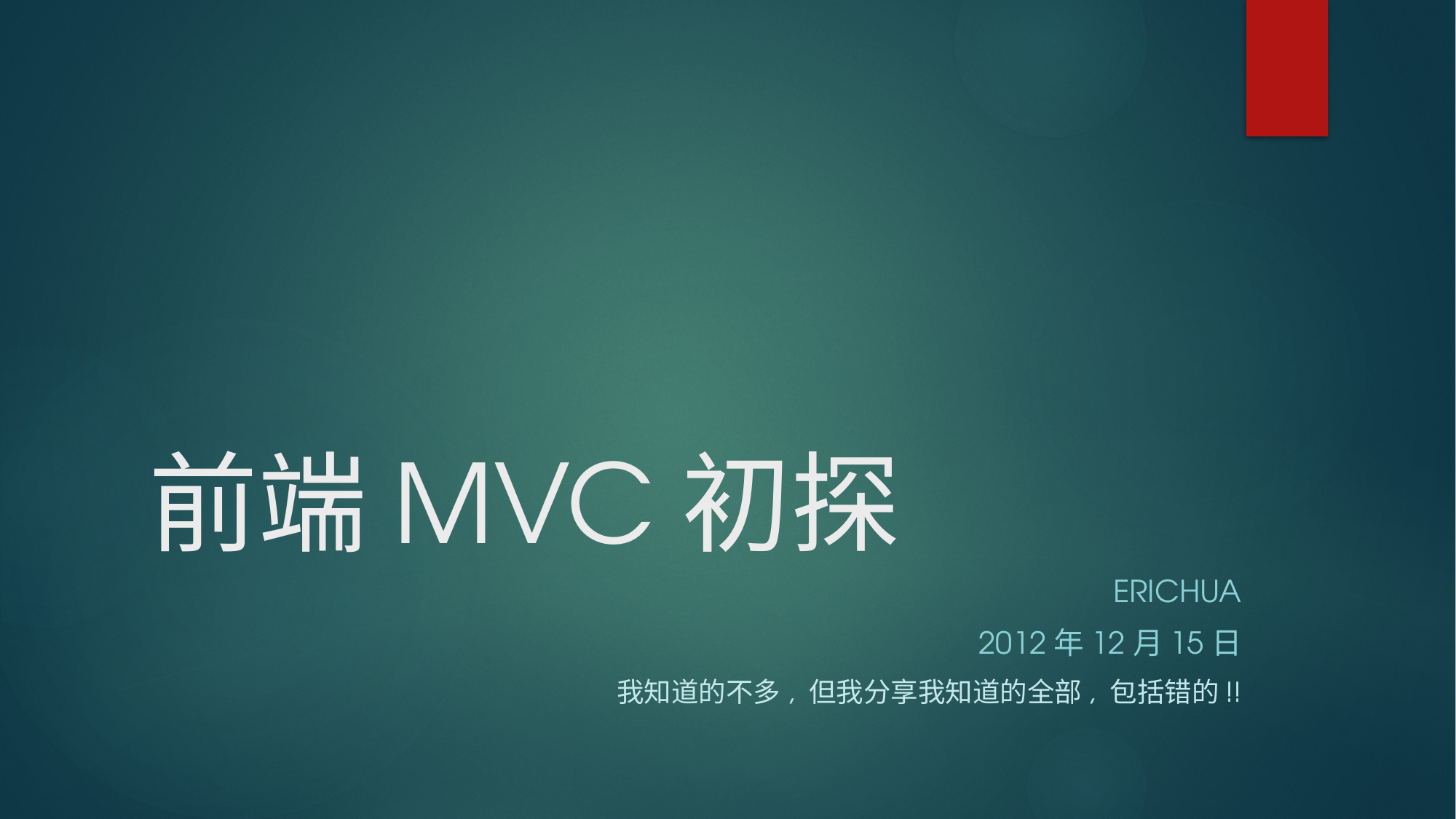

# 前端MVC初探
EricHua
2012年12月15日
我知道的不多, 但我分享我知道的全部, 包括错的!!